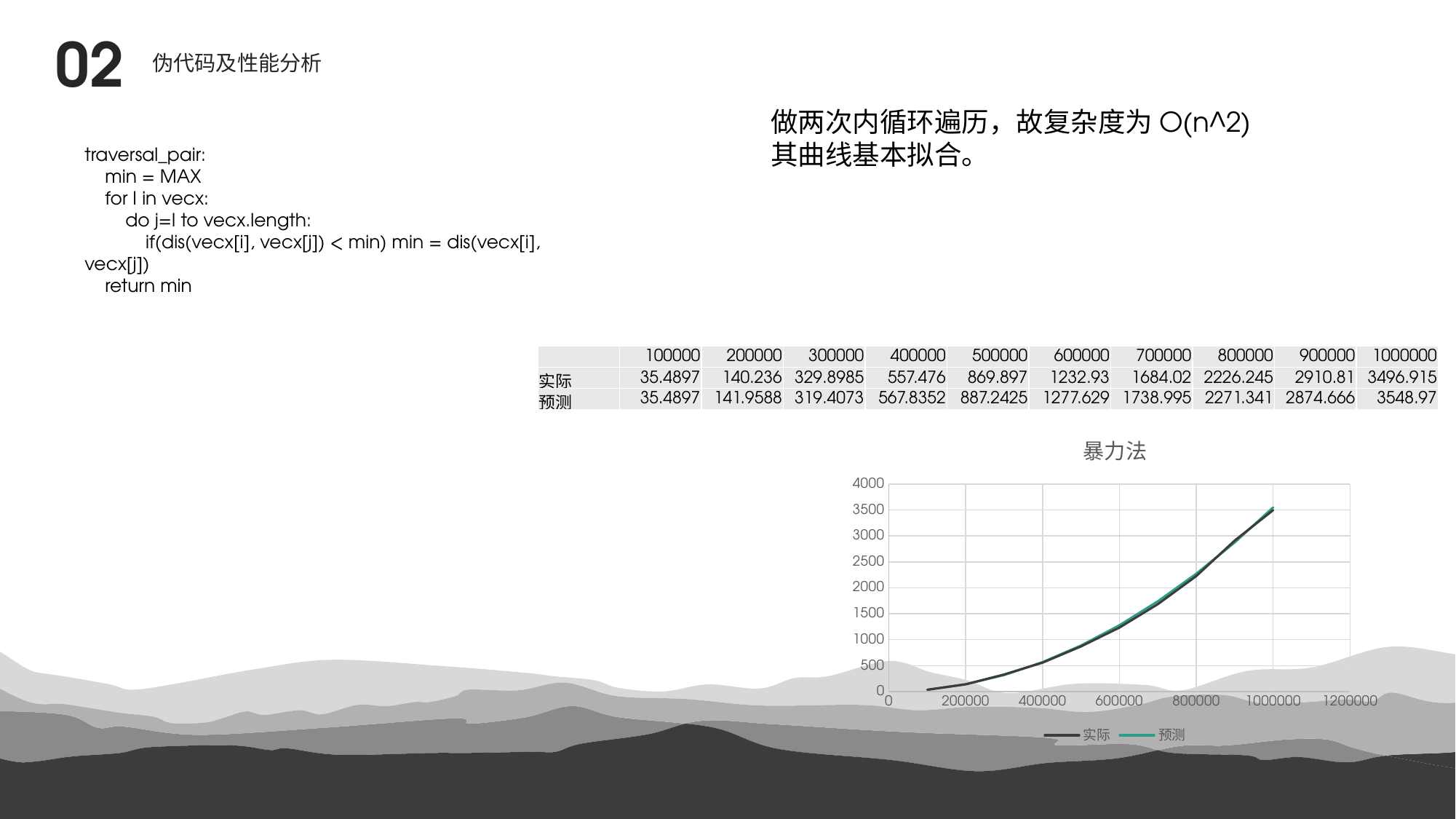

02
伪代码及性能分析
做两次内循环遍历，故复杂度为O(n^2)
其曲线基本拟合。

traversal_pair:
    min = MAX
    for I in vecx:
        do j=I to vecx.length:
            if(dis(vecx[i], vecx[j]) < min) min = dis(vecx[i], vecx[j])
    return min
|  | 100000 | 200000 | 300000 | 400000 | 500000 | 600000 | 700000 | 800000 | 900000 | 1000000 |
| --- | --- | --- | --- | --- | --- | --- | --- | --- | --- | --- |
| 实际 | 35.4897 | 140.236 | 329.8985 | 557.476 | 869.897 | 1232.93 | 1684.02 | 2226.245 | 2910.81 | 3496.915 |
| 预测 | 35.4897 | 141.9588 | 319.4073 | 567.8352 | 887.2425 | 1277.629 | 1738.995 | 2271.341 | 2874.666 | 3548.97 |

### Chart: 暴力法

| Category | 实际 | 预测 |
|---|---|---|